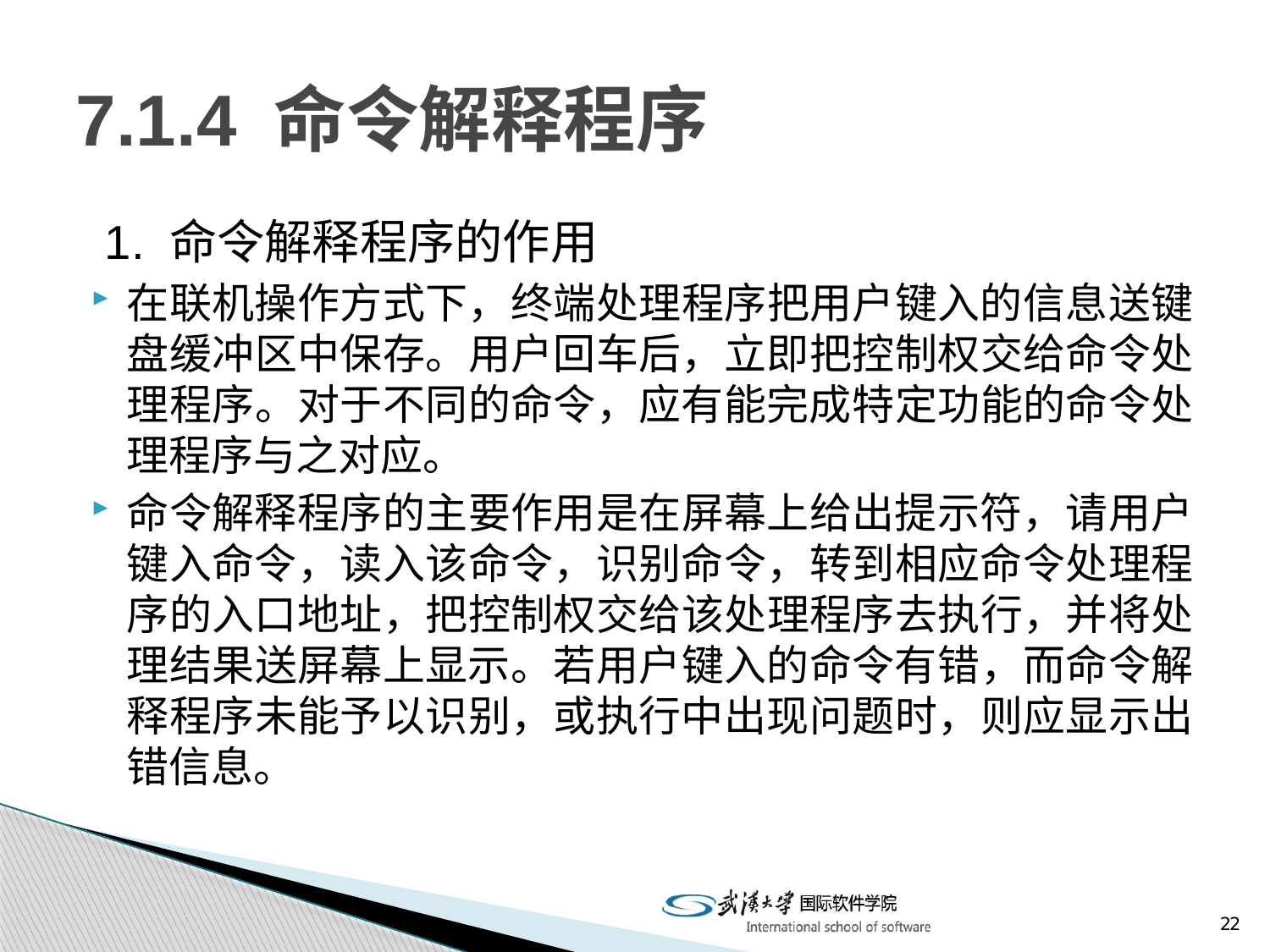

# 7.1.4 命令解释程序
 1. 命令解释程序的作用
在联机操作方式下，终端处理程序把用户键入的信息送键盘缓冲区中保存。用户回车后，立即把控制权交给命令处理程序。对于不同的命令，应有能完成特定功能的命令处理程序与之对应。
命令解释程序的主要作用是在屏幕上给出提示符，请用户键入命令，读入该命令，识别命令，转到相应命令处理程序的入口地址，把控制权交给该处理程序去执行，并将处理结果送屏幕上显示。若用户键入的命令有错，而命令解释程序未能予以识别，或执行中出现问题时，则应显示出错信息。
22